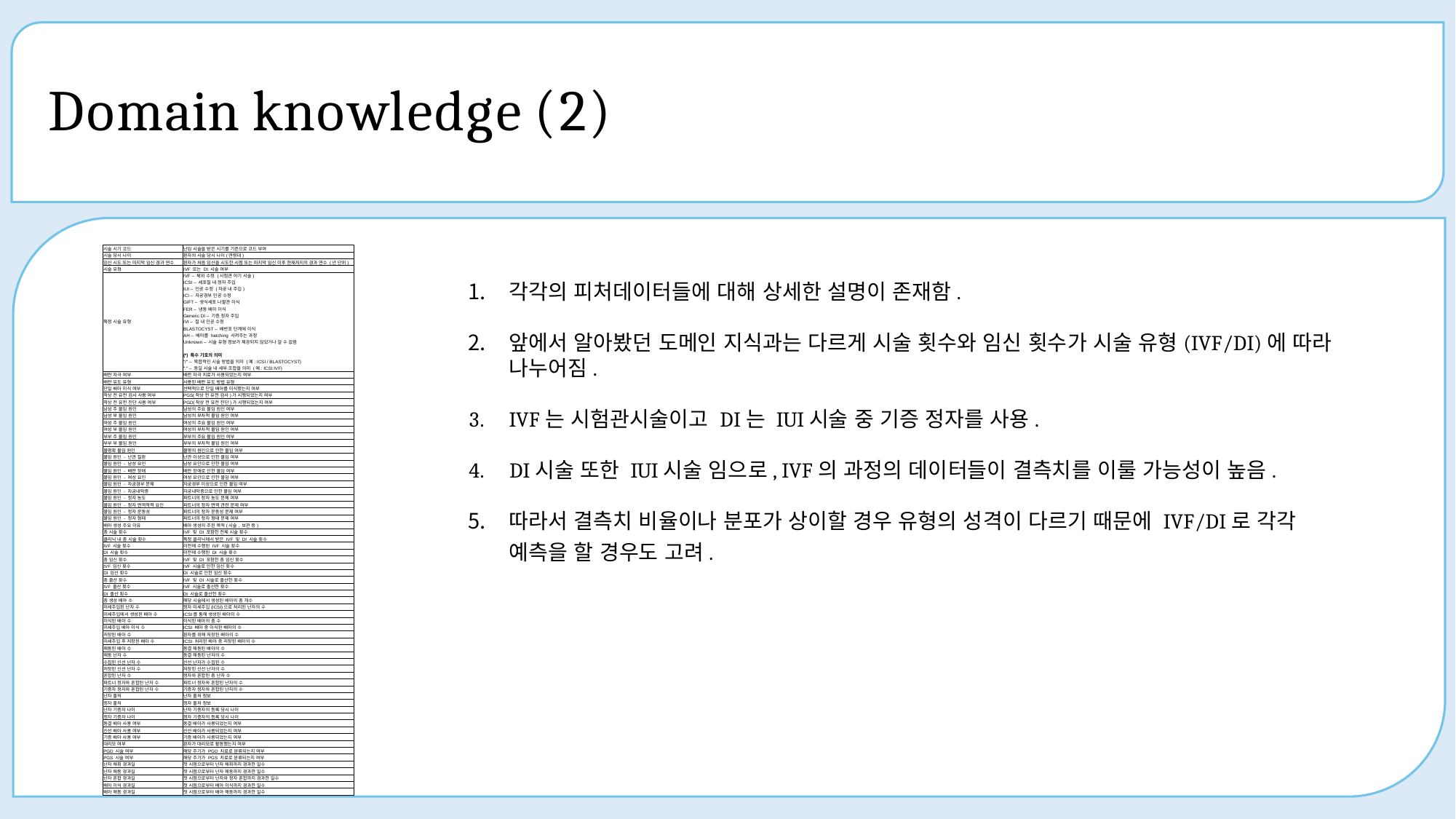

# Domain knowledge (2)

| 시술 시기 코드 | 난임 시술을 받은 시기를 기준으로 코드 부여 |
| --- | --- |
| 시술 당시 나이 | 환자의 시술 당시 나이(연령대) |
| 임신 시도 또는 마지막 임신 경과 연수 | 환자가 처음 임신을 시도한 시점 또는 마지막 임신 이후 현재까지의 경과 연수 (년 단위) |
| 시술 유형 | IVF 또는 DI 시술 여부 |
| 특정 시술 유형 | IVF – 체외 수정 (시험관 아기 시술) ICSI – 세포질 내 정자 주입 IUI – 인공 수정 (자궁 내 주입) ICI – 자궁경부 인공 수정 GIFT – 생식세포 나팔관 이식 FER – 냉동 배아 이식 Generic DI – 기증 정자 주입 IVI – 질 내 인공 수정 BLASTOCYST – 배반포 단계에 이식 AH – 배아를 hatching 시켜주는 과정 Unknown – 시술 유형 정보가 제공되지 않았거나 알 수 없음 (\*) 특수 기호의 의미 "/" – 복합적인 시술 방법을 의미 (예: ICSI / BLASTOCYST) ":" – 동일 시술 내 세부 조합을 의미 (예: ICSI:IVF) |
| 배란 자극 여부 | 배란 자극 치료가 사용되었는지 여부 |
| 배란 유도 유형 | 사용된 배란 유도 방법 유형 |
| 단일 배아 이식 여부 | 선택적으로 단일 배아를 이식했는지 여부 |
| 착상 전 유전 검사 사용 여부 | PGS(착상 전 유전 검사)가 시행되었는지 여부 |
| 착상 전 유전 진단 사용 여부 | PGD(착상 전 유전 진단)가 시행되었는지 여부 |
| 남성 주 불임 원인 | 남성의 주요 불임 원인 여부 |
| 남성 부 불임 원인 | 남성의 부차적 불임 원인 여부 |
| 여성 주 불임 원인 | 여성의 주요 불임 원인 여부 |
| 여성 부 불임 원인 | 여성의 부차적 불임 원인 여부 |
| 부부 주 불임 원인 | 부부의 주요 불임 원인 여부 |
| 부부 부 불임 원인 | 부부의 부차적 불임 원인 여부 |
| 불명확 불임 원인 | 불명의 원인으로 인한 불임 여부 |
| 불임 원인 - 난관 질환 | 난관 이상으로 인한 불임 여부 |
| 불임 원인 - 남성 요인 | 남성 요인으로 인한 불임 여부 |
| 불임 원인 - 배란 장애 | 배란 장애로 인한 불임 여부 |
| 불임 원인 - 여성 요인 | 여성 요인으로 인한 불임 여부 |
| 불임 원인 - 자궁경부 문제 | 자궁경부 이상으로 인한 불임 여부 |
| 불임 원인 - 자궁내막증 | 자궁내막증으로 인한 불임 여부 |
| 불임 원인 - 정자 농도 | 파트너의 정자 농도 문제 여부 |
| 불임 원인 - 정자 면역학적 요인 | 파트너의 정자 면역 관련 문제 여부 |
| 불임 원인 - 정자 운동성 | 파트너의 정자 운동성 문제 여부 |
| 불임 원인 - 정자 형태 | 파트너의 정자 형태 문제 여부 |
| 배아 생성 주요 이유 | 배아 생성의 주된 목적(시술, 보관 등) |
| 총 시술 횟수 | IVF 및 DI 포함한 전체 시술 횟수 |
| 클리닉 내 총 시술 횟수 | 특정 클리닉에서 받은 IVF 및 DI 시술 횟수 |
| IVF 시술 횟수 | 이전에 수행된 IVF 시술 횟수 |
| DI 시술 횟수 | 이전에 수행된 DI 시술 횟수 |
| 총 임신 횟수 | IVF 및 DI 포함한 총 임신 횟수 |
| IVF 임신 횟수 | IVF 시술로 인한 임신 횟수 |
| DI 임신 횟수 | DI 시술로 인한 임신 횟수 |
| 총 출산 횟수 | IVF 및 DI 시술로 출산한 횟수 |
| IVF 출산 횟수 | IVF 시술로 출산한 횟수 |
| DI 출산 횟수 | DI 시술로 출산한 횟수 |
| 총 생성 배아 수 | 해당 시술에서 생성된 배아의 총 개수 |
| 미세주입된 난자 수 | 정자 미세주입(ICSI)으로 처리된 난자의 수 |
| 미세주입에서 생성된 배아 수 | ICSI를 통해 생성된 배아의 수 |
| 이식된 배아 수 | 이식된 배아의 총 수 |
| 미세주입 배아 이식 수 | ICSI 배아 중 이식된 배아의 수 |
| 저장된 배아 수 | 환자를 위해 저장된 배아의 수 |
| 미세주입 후 저장된 배아 수 | ICSI 처리된 배아 중 저장된 배아의 수 |
| 해동된 배아 수 | 동결 해동된 배아의 수 |
| 해동 난자 수 | 동결 해동된 난자의 수 |
| 수집된 신선 난자 수 | 신선 난자가 수집된 수 |
| 저장된 신선 난자 수 | 저장된 신선 난자의 수 |
| 혼합된 난자 수 | 정자와 혼합된 총 난자 수 |
| 파트너 정자와 혼합된 난자 수 | 파트너 정자와 혼합된 난자의 수 |
| 기증자 정자와 혼합된 난자 수 | 기증자 정자와 혼합된 난자의 수 |
| 난자 출처 | 난자 출처 정보 |
| 정자 출처 | 정자 출처 정보 |
| 난자 기증자 나이 | 난자 기증자의 등록 당시 나이 |
| 정자 기증자 나이 | 정자 기증자의 등록 당시 나이 |
| 동결 배아 사용 여부 | 동결 배아가 사용되었는지 여부 |
| 신선 배아 사용 여부 | 신선 배아가 사용되었는지 여부 |
| 기증 배아 사용 여부 | 기증 배아가 사용되었는지 여부 |
| 대리모 여부 | 환자가 대리모로 활동했는지 여부 |
| PGD 시술 여부 | 해당 주기가 PGD 치료로 분류되는지 여부 |
| PGS 시술 여부 | 해당 주기가 PGS 치료로 분류되는지 여부 |
| 난자 채취 경과일 | 첫 시점으로부터 난자 채취까지 경과한 일수 |
| 난자 해동 경과일 | 첫 시점으로부터 난자 해동까지 경과한 일수 |
| 난자 혼합 경과일 | 첫 시점으로부터 난자와 정자 혼합까지 경과한 일수 |
| 배아 이식 경과일 | 첫 시점으로부터 배아 이식까지 경과한 일수 |
| 배아 해동 경과일 | 첫 시점으로부터 배아 해동까지 경과한 일수 |
각각의 피처데이터들에 대해 상세한 설명이 존재함.

앞에서 알아봤던 도메인 지식과는 다르게 시술 횟수와 임신 횟수가 시술 유형(IVF/DI)에 따라 나누어짐.

IVF는 시험관시술이고 DI는 IUI시술 중 기증 정자를 사용.

DI시술 또한 IUI시술 임으로, IVF의 과정의 데이터들이 결측치를 이룰 가능성이 높음.

따라서 결측치 비율이나 분포가 상이할 경우 유형의 성격이 다르기 때문에 IVF/DI로 각각 예측을 할 경우도 고려.